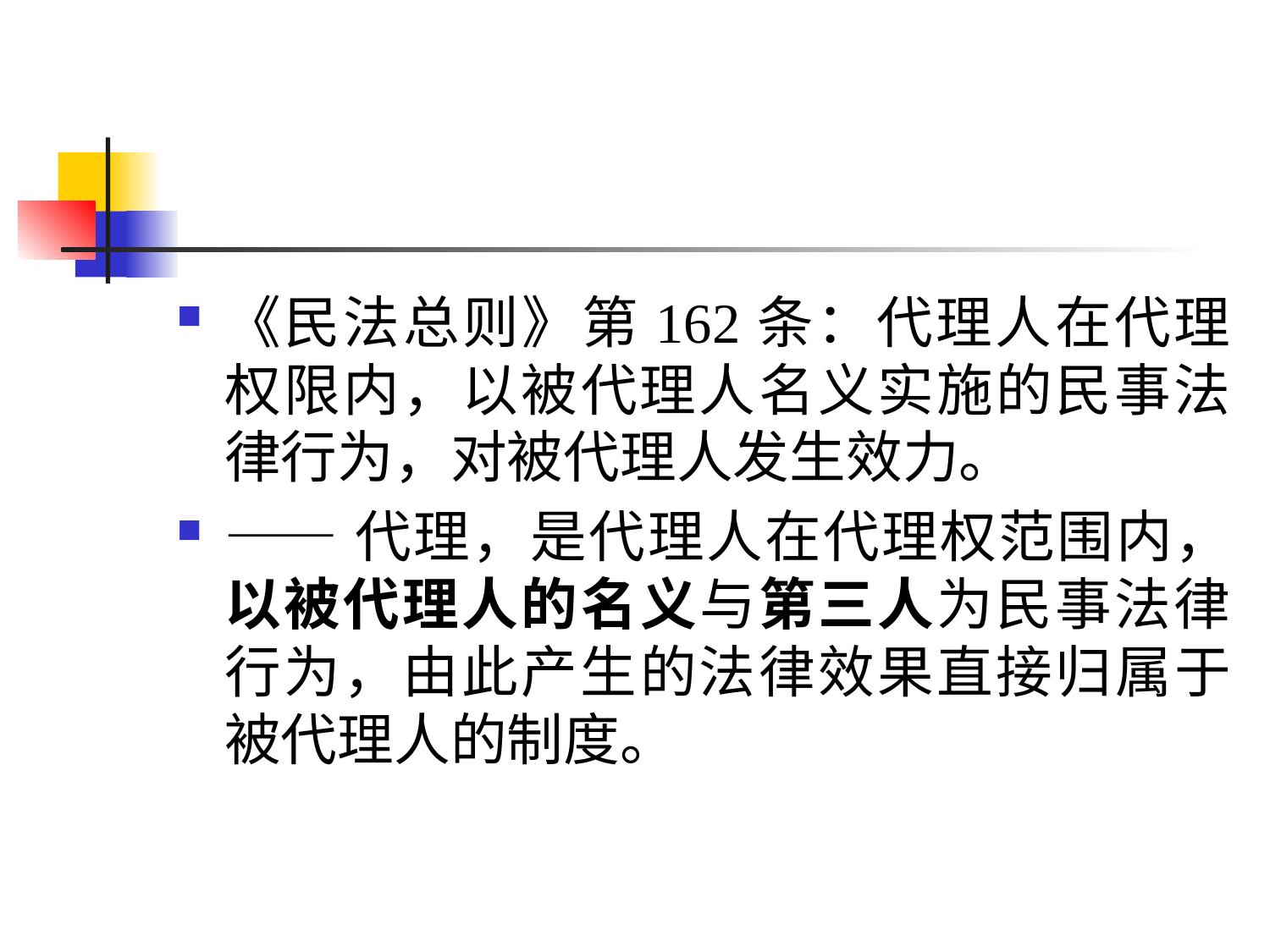

#
《民法总则》第162条：代理人在代理权限内，以被代理人名义实施的民事法律行为，对被代理人发生效力。
——代理，是代理人在代理权范围内，以被代理人的名义与第三人为民事法律行为，由此产生的法律效果直接归属于被代理人的制度。